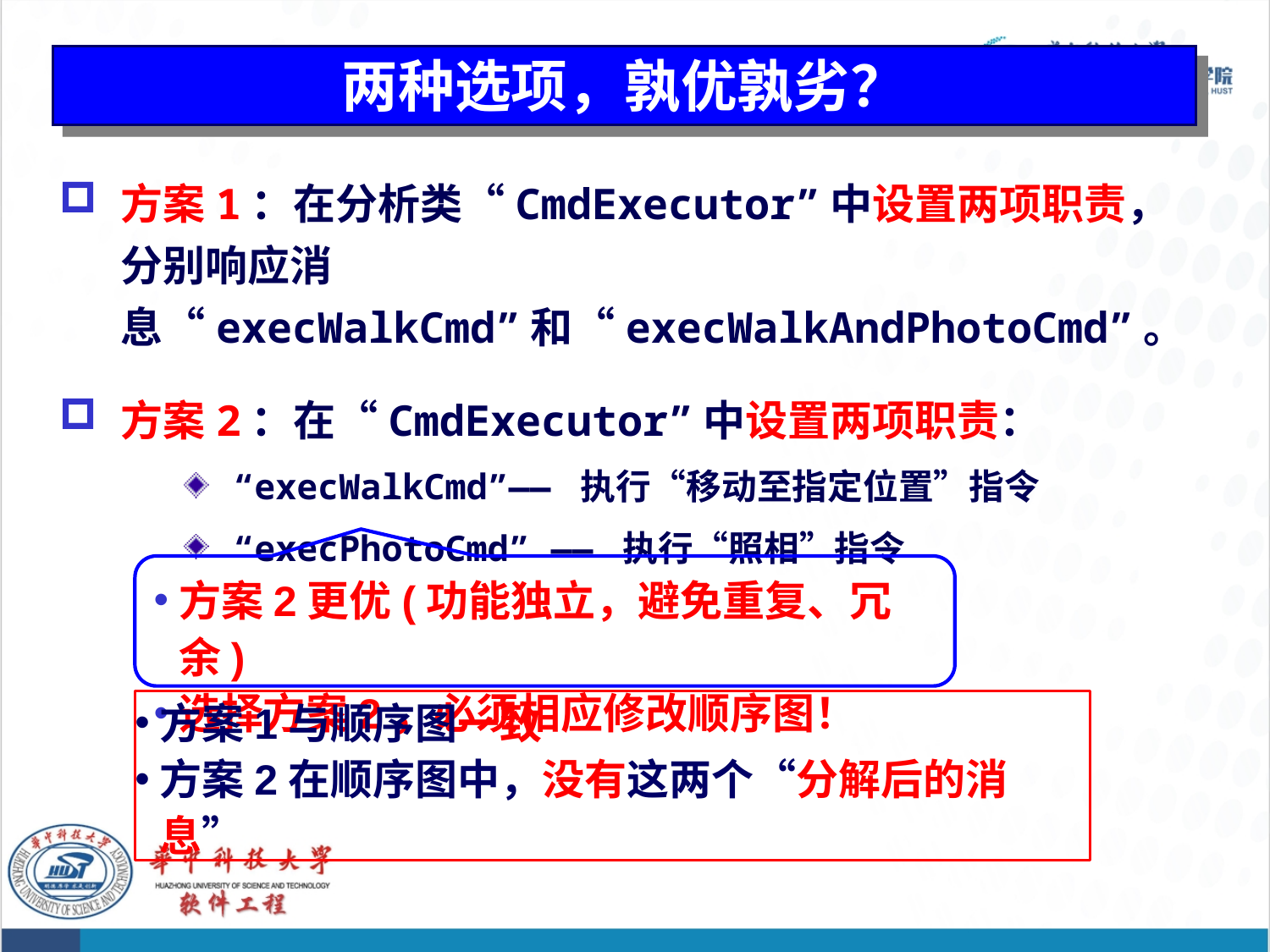

# 两种选项，孰优孰劣？
方案1：在分析类“CmdExecutor”中设置两项职责，分别响应消息“execWalkCmd”和“execWalkAndPhotoCmd”。
方案2：在“CmdExecutor”中设置两项职责：
“execWalkCmd”—— 执行“移动至指定位置”指令
“execPhotoCmd” —— 执行“照相”指令
方案2更优(功能独立，避免重复、冗余)
选择方案2，必须相应修改顺序图！
方案1与顺序图一致
方案2在顺序图中，没有这两个“分解后的消息”